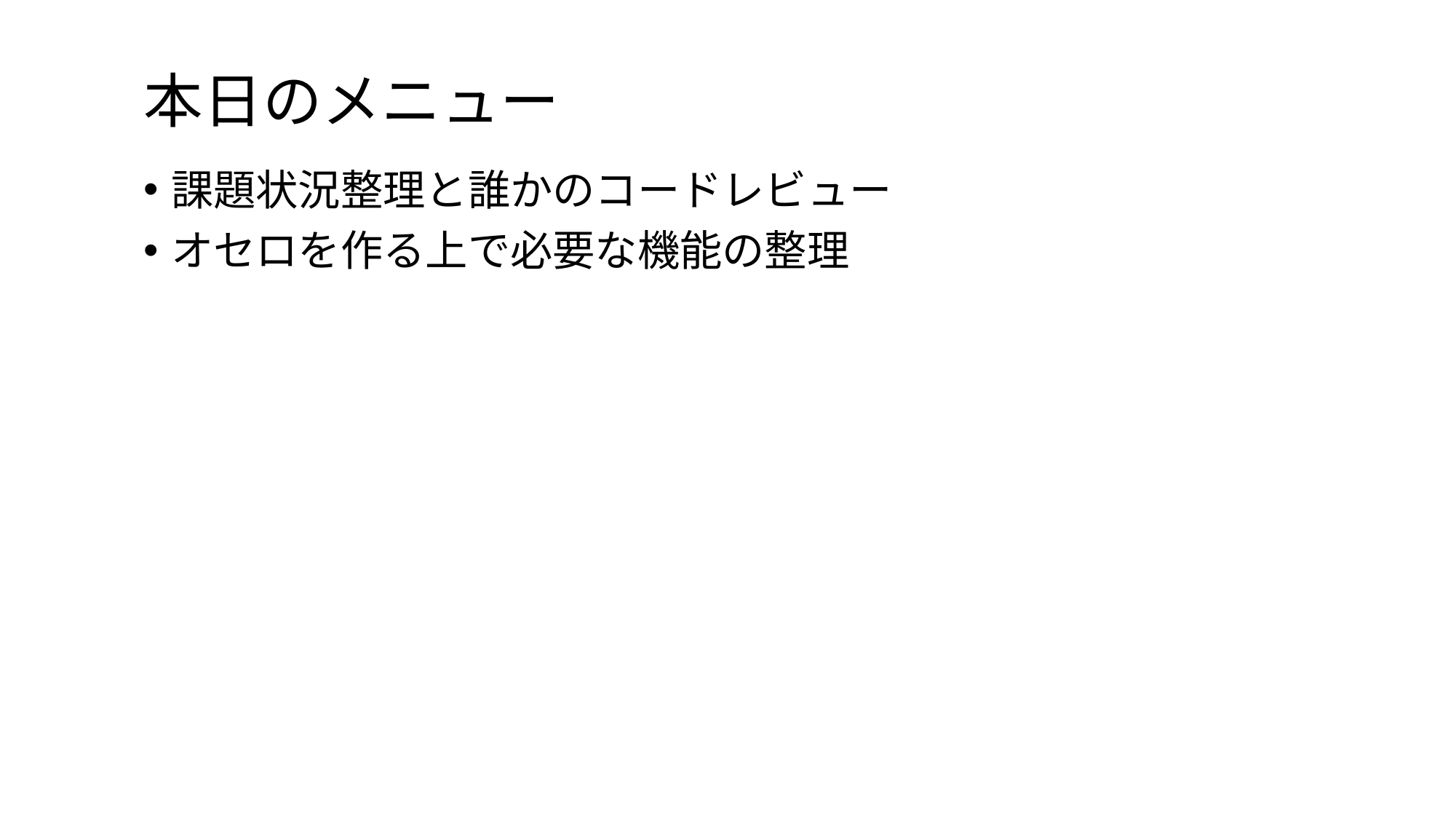

# 本日のメニュー
課題状況整理と誰かのコードレビュー
オセロを作る上で必要な機能の整理